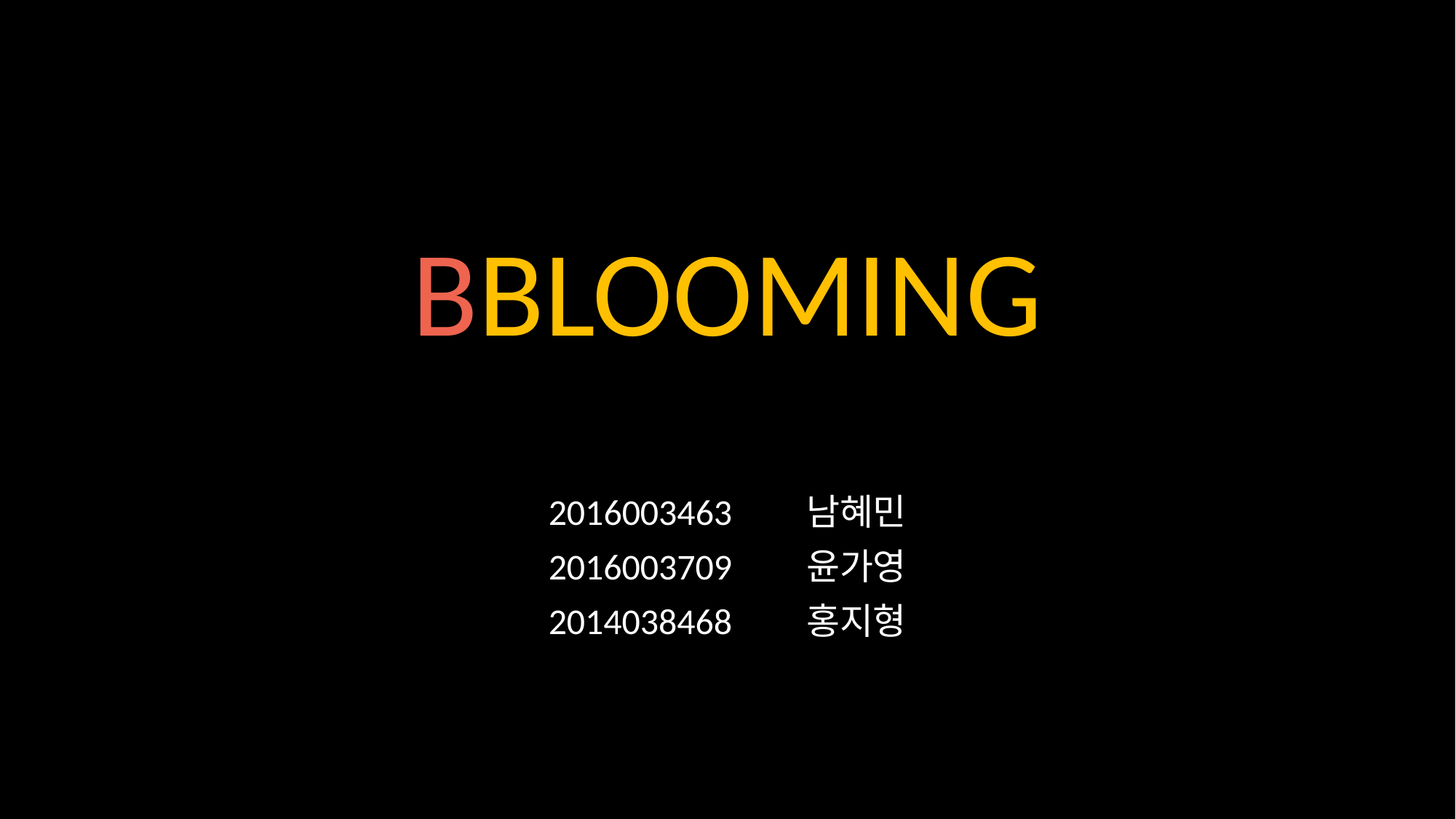

# BBLOOMING
2016003463        남혜민
2016003709        윤가영
2014038468        홍지형